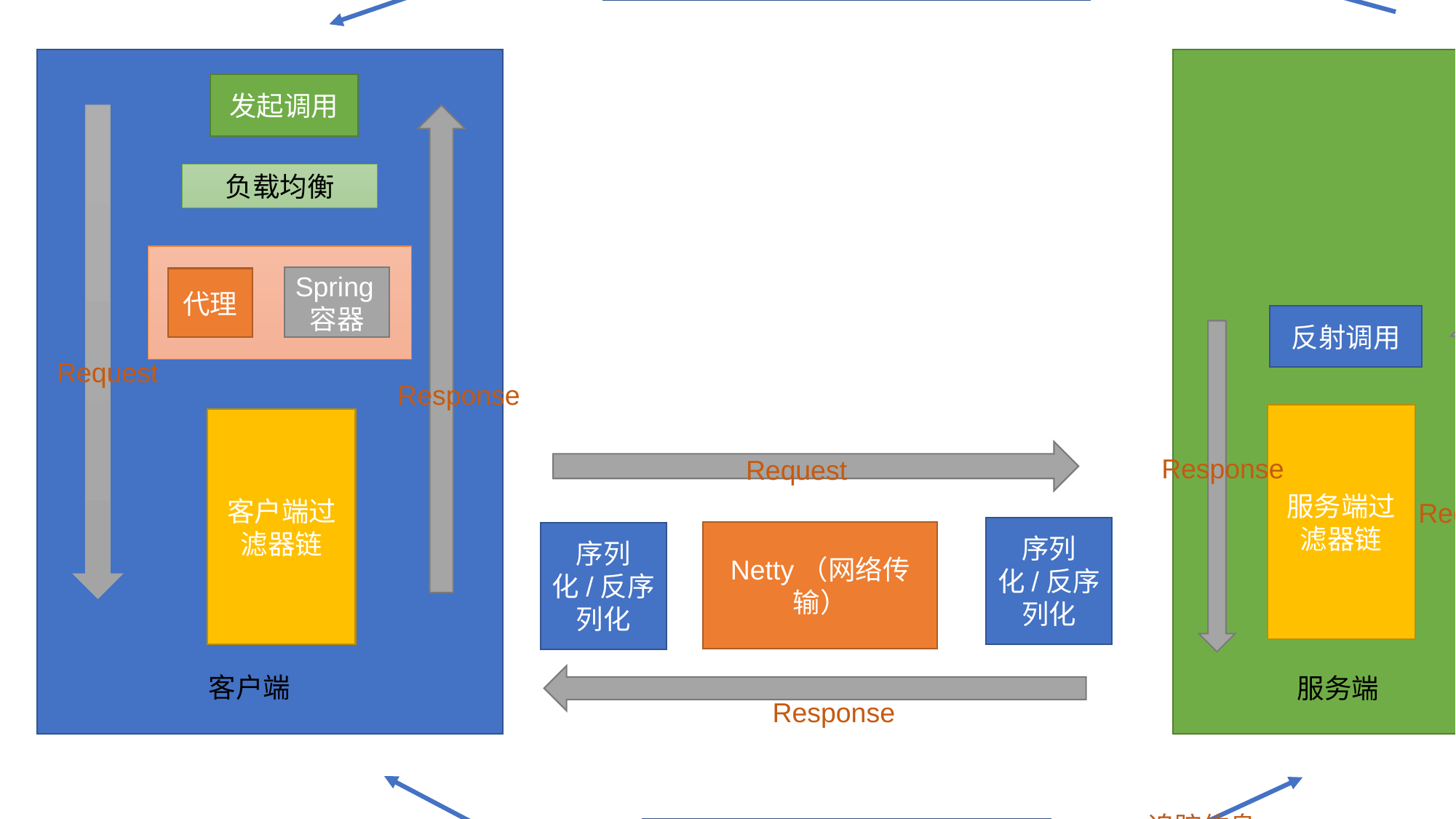

Zookeeper(服务发现)
注册服务
拉取服务

发起调用

负载均衡

Spring容器
代理
反射调用

Request
Response
服务端过滤器链
客户端过滤器链

Response
Request
Request
序列化/反序列化
Netty（网络传输）
序列化/反序列化
客户端
服务端

Response
追踪信息
追踪信息
Zipkin(分布式追踪)